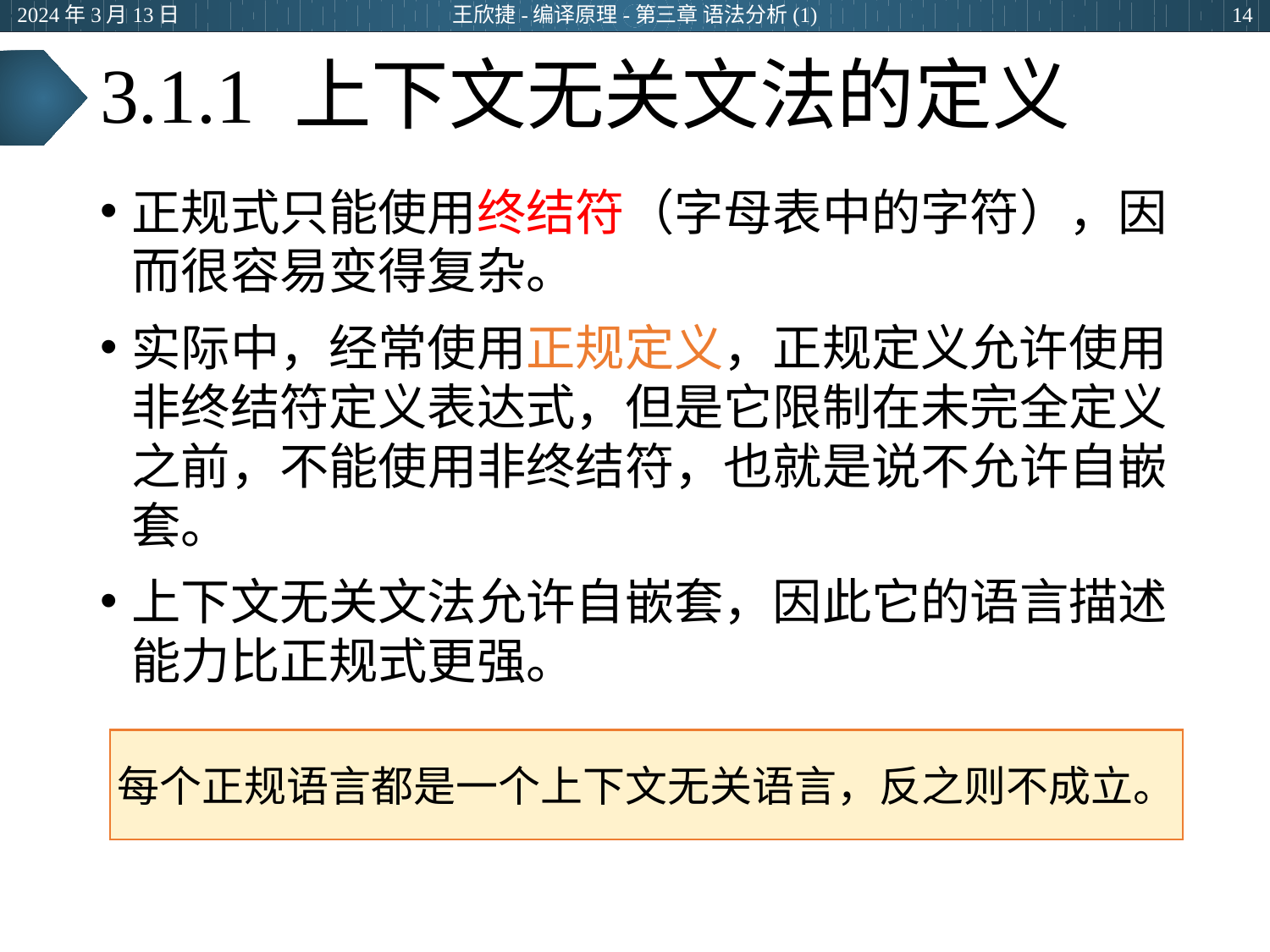

2024年3月13日
王欣捷-编译原理-第三章 语法分析(1)
14
# 3.1.1 上下文无关文法的定义
正规式只能使用终结符（字母表中的字符），因而很容易变得复杂。
实际中，经常使用正规定义，正规定义允许使用非终结符定义表达式，但是它限制在未完全定义之前，不能使用非终结符，也就是说不允许自嵌套。
上下文无关文法允许自嵌套，因此它的语言描述能力比正规式更强。
每个正规语言都是一个上下文无关语言，反之则不成立。